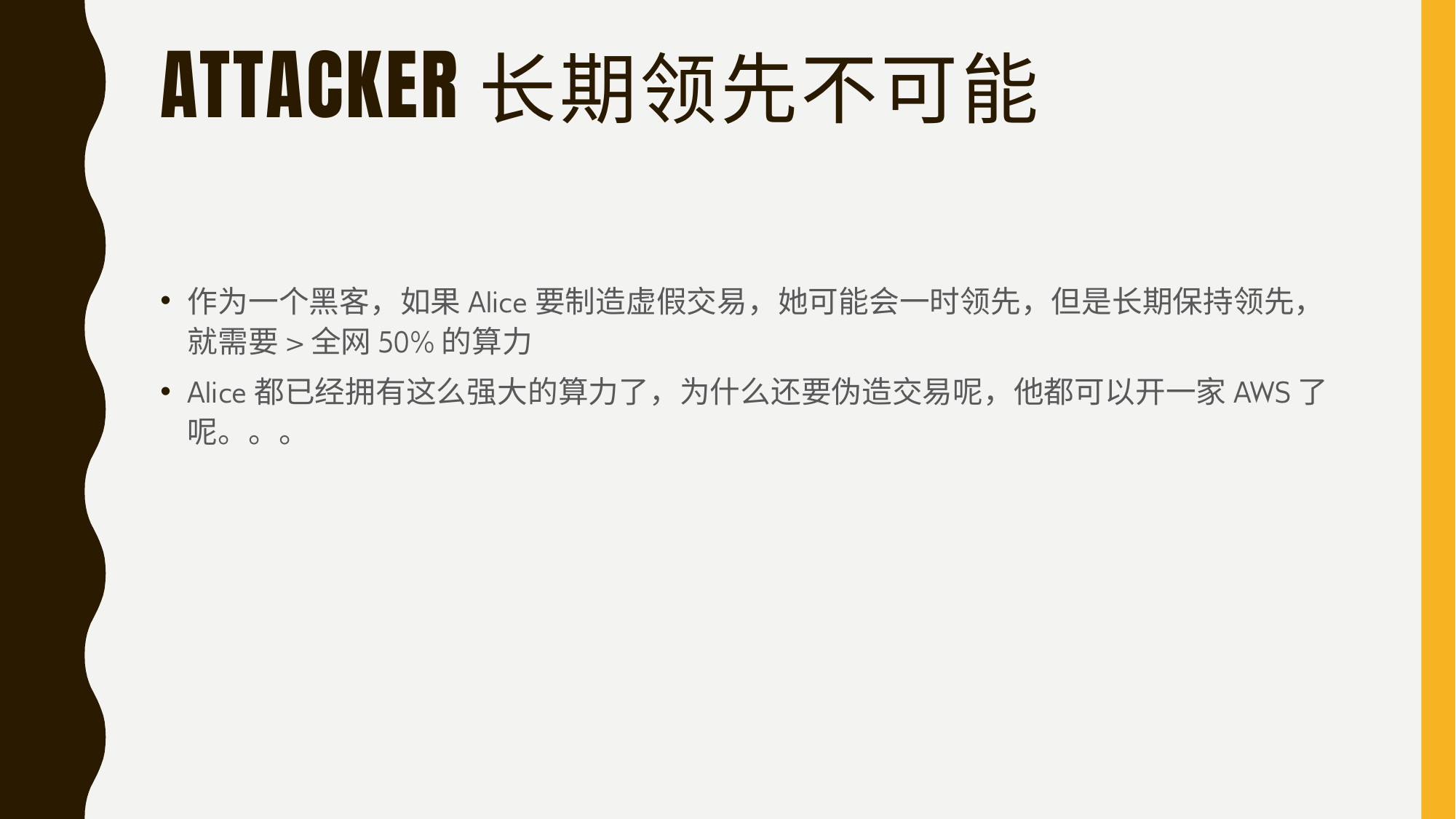

# Attacker长期领先不可能
作为一个黑客，如果Alice要制造虚假交易，她可能会一时领先，但是长期保持领先，就需要>全网50%的算力
Alice都已经拥有这么强大的算力了，为什么还要伪造交易呢，他都可以开一家AWS了呢。。。